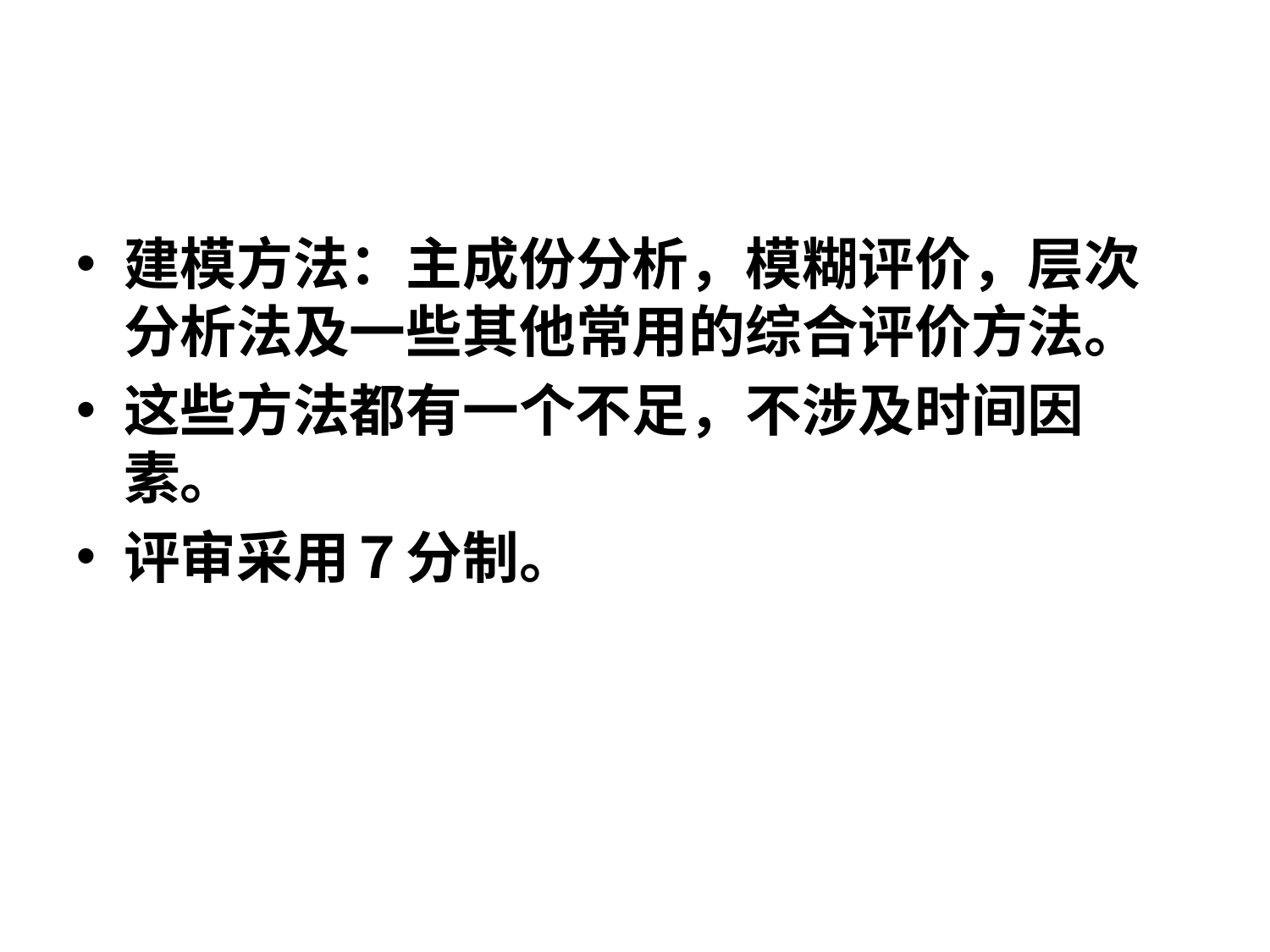

建模方法：主成份分析，模糊评价，层次分析法及一些其他常用的综合评价方法。
这些方法都有一个不足，不涉及时间因素。
评审采用７分制。